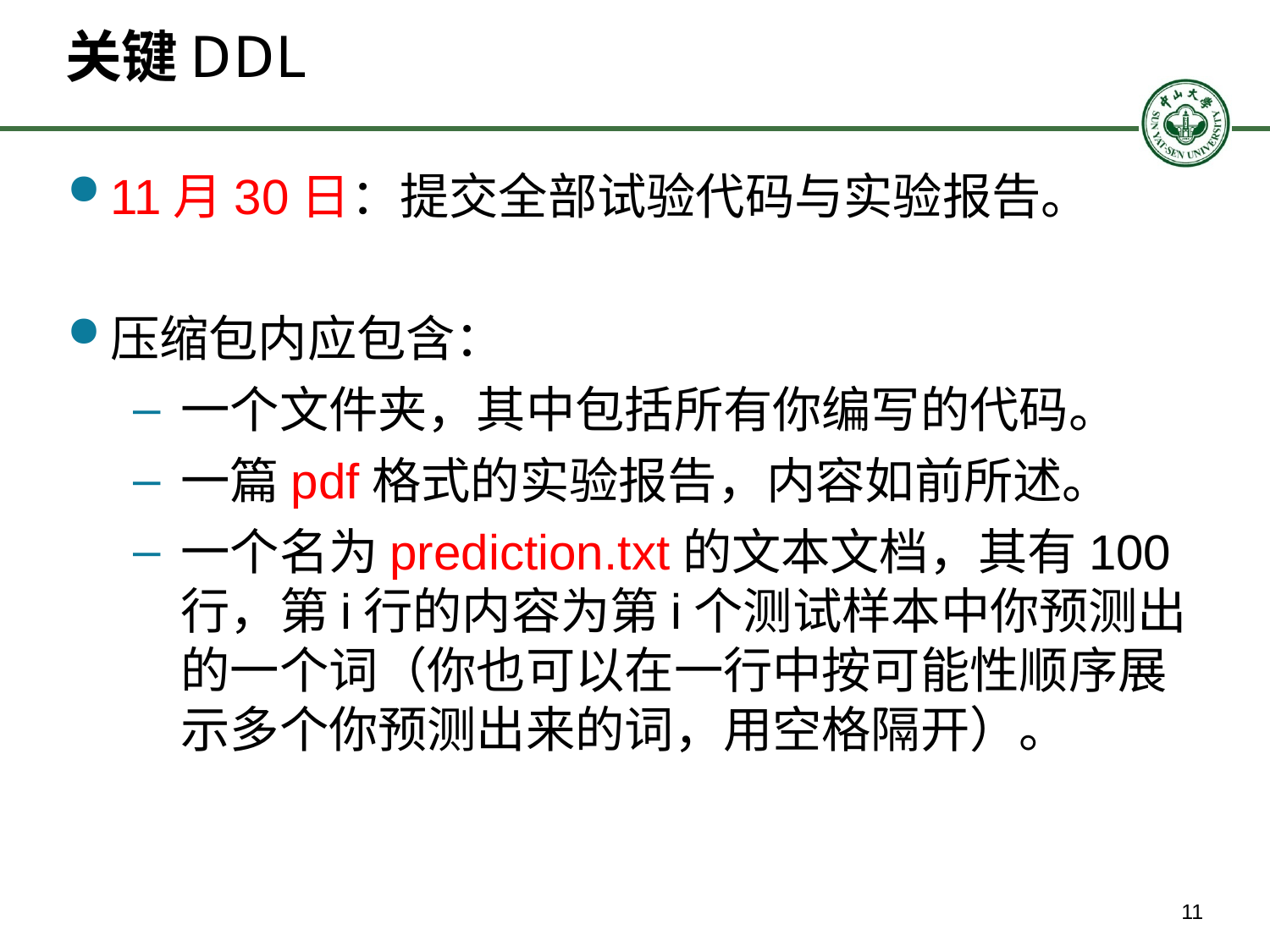

# 关键DDL
11月30日：提交全部试验代码与实验报告。

压缩包内应包含：
一个文件夹，其中包括所有你编写的代码。
一篇pdf格式的实验报告，内容如前所述。
一个名为prediction.txt的文本文档，其有100行，第i行的内容为第i个测试样本中你预测出的一个词（你也可以在一行中按可能性顺序展示多个你预测出来的词，用空格隔开）。